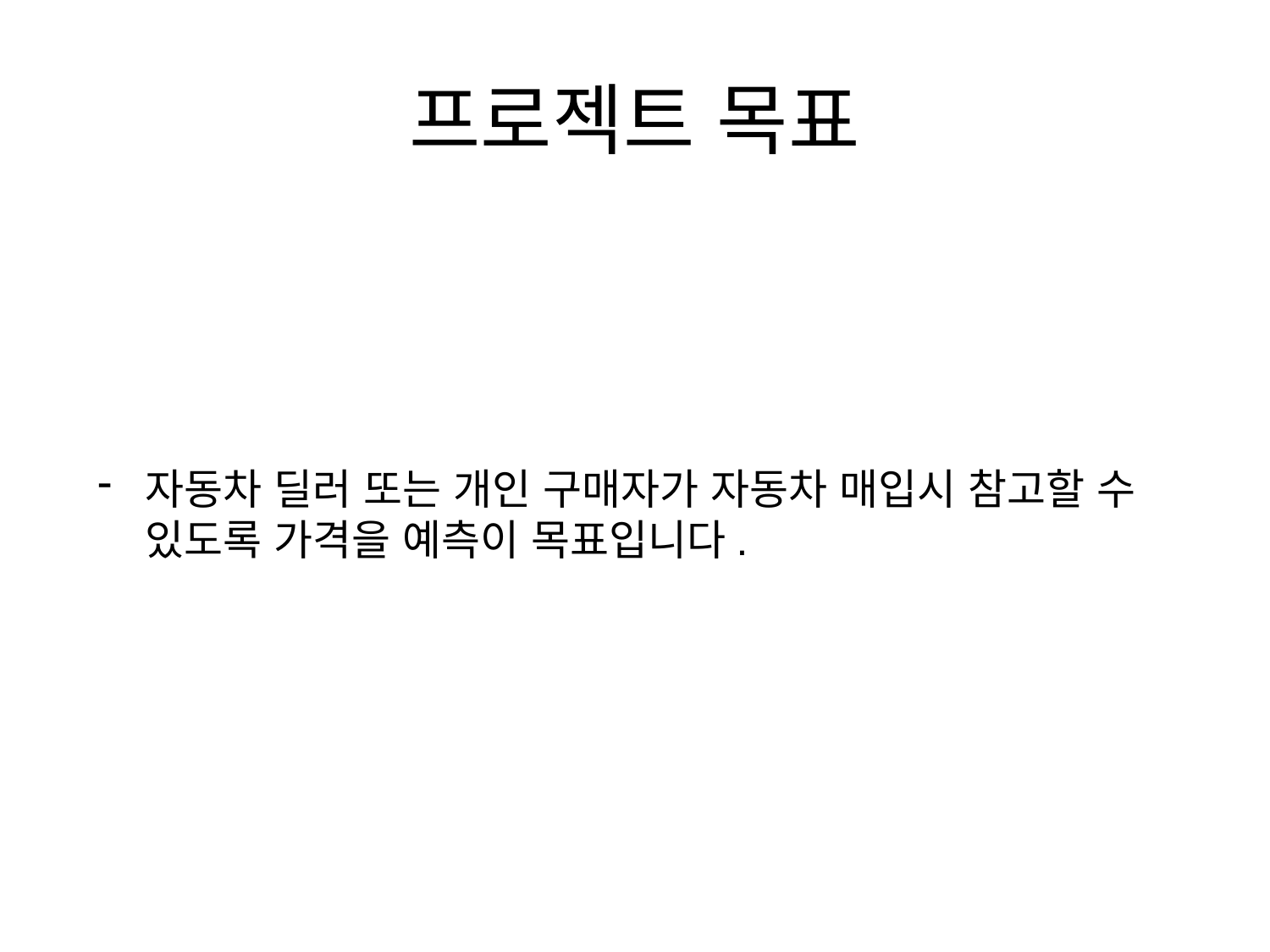

# 프로젝트 목표
자동차 딜러 또는 개인 구매자가 자동차 매입시 참고할 수 있도록 가격을 예측이 목표입니다.